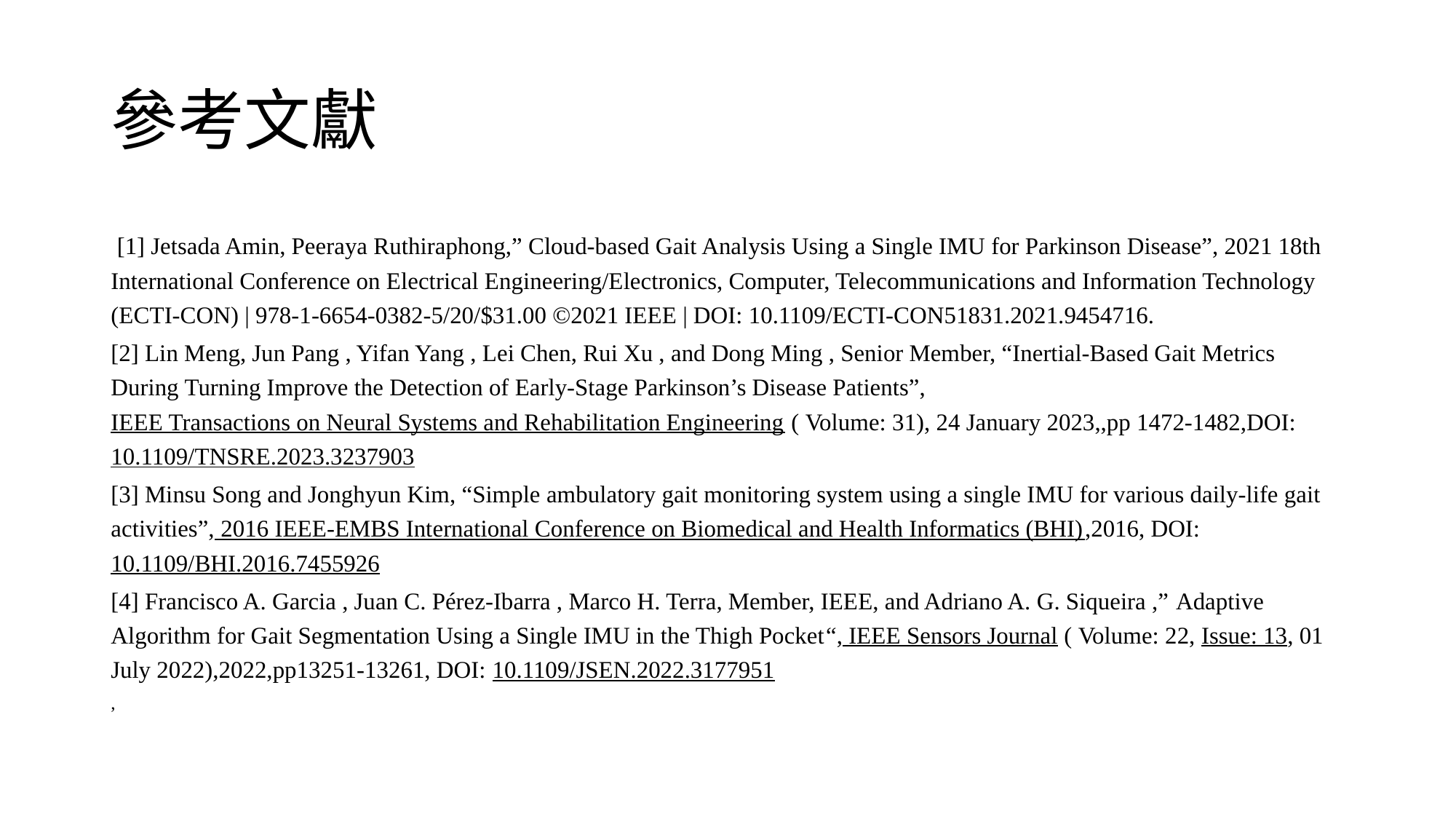

# 參考文獻
 [1] Jetsada Amin, Peeraya Ruthiraphong,” Cloud-based Gait Analysis Using a Single IMU for Parkinson Disease”, 2021 18th International Conference on Electrical Engineering/Electronics, Computer, Telecommunications and Information Technology (ECTI-CON) | 978-1-6654-0382-5/20/$31.00 ©2021 IEEE | DOI: 10.1109/ECTI-CON51831.2021.9454716.
[2] Lin Meng, Jun Pang , Yifan Yang , Lei Chen, Rui Xu , and Dong Ming , Senior Member, “Inertial-Based Gait Metrics During Turning Improve the Detection of Early-Stage Parkinson’s Disease Patients”,  IEEE Transactions on Neural Systems and Rehabilitation Engineering ( Volume: 31), 24 January 2023,,pp 1472-1482,DOI: 10.1109/TNSRE.2023.3237903
[3] Minsu Song and Jonghyun Kim, “Simple ambulatory gait monitoring system using a single IMU for various daily-life gait activities”, 2016 IEEE-EMBS International Conference on Biomedical and Health Informatics (BHI),2016, DOI: 10.1109/BHI.2016.7455926
[4] Francisco A. Garcia , Juan C. Pérez-Ibarra , Marco H. Terra, Member, IEEE, and Adriano A. G. Siqueira ,” Adaptive Algorithm for Gait Segmentation Using a Single IMU in the Thigh Pocket“, IEEE Sensors Journal ( Volume: 22, Issue: 13, 01 July 2022),2022,pp13251-13261, DOI: 10.1109/JSEN.2022.3177951
,